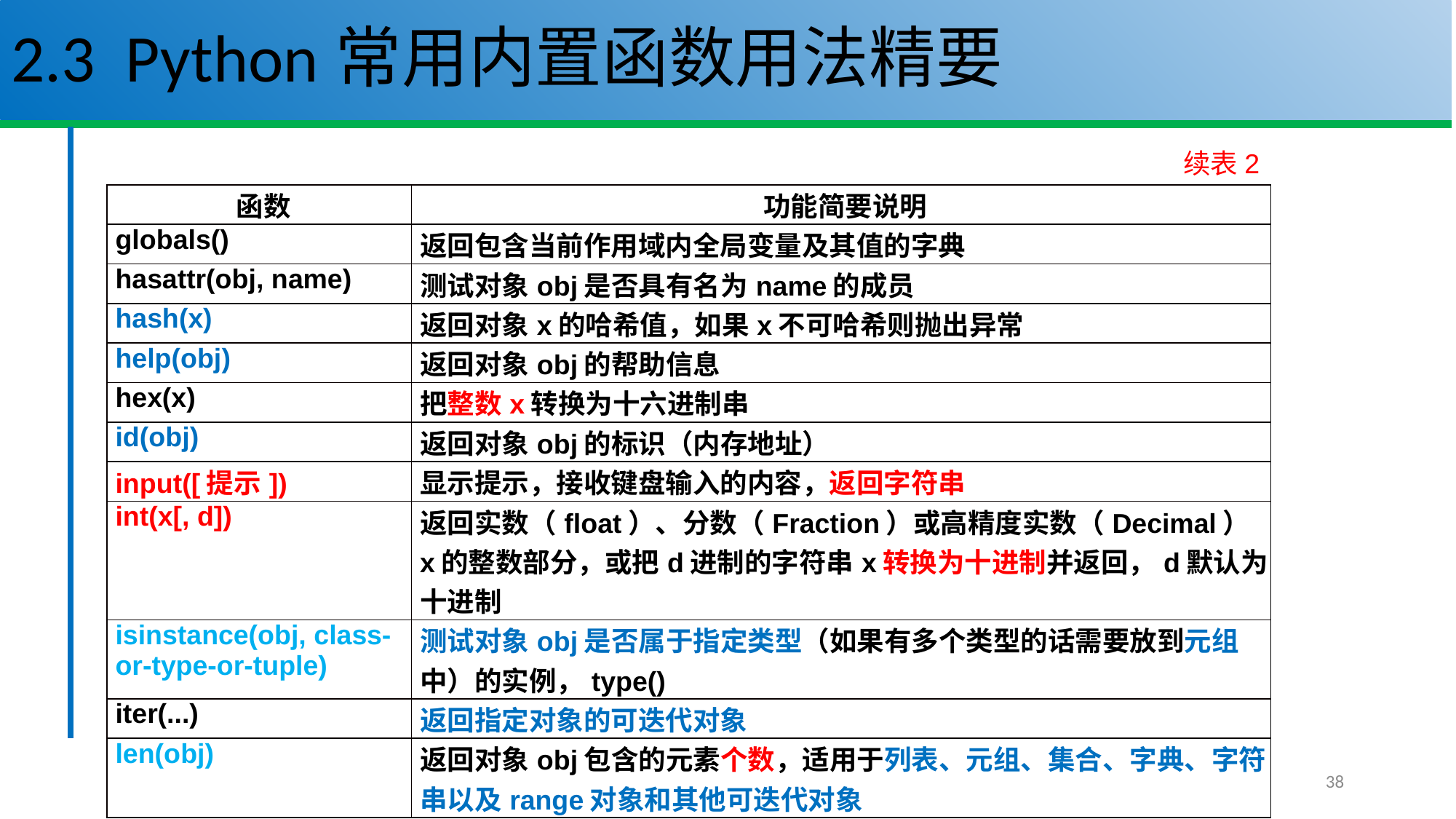

# 2.3  Python常用内置函数用法精要
续表2
| 函数 | 功能简要说明 |
| --- | --- |
| globals() | 返回包含当前作用域内全局变量及其值的字典 |
| hasattr(obj, name) | 测试对象obj是否具有名为name的成员 |
| hash(x) | 返回对象x的哈希值，如果x不可哈希则抛出异常 |
| help(obj) | 返回对象obj的帮助信息 |
| hex(x) | 把整数x转换为十六进制串 |
| id(obj) | 返回对象obj的标识（内存地址） |
| input([提示]) | 显示提示，接收键盘输入的内容，返回字符串 |
| int(x[, d]) | 返回实数（float）、分数（Fraction）或高精度实数（Decimal）x的整数部分，或把d进制的字符串x转换为十进制并返回，d默认为十进制 |
| isinstance(obj, class-or-type-or-tuple) | 测试对象obj是否属于指定类型（如果有多个类型的话需要放到元组中）的实例，type() |
| iter(...) | 返回指定对象的可迭代对象 |
| len(obj) | 返回对象obj包含的元素个数，适用于列表、元组、集合、字典、字符串以及range对象和其他可迭代对象 |
38